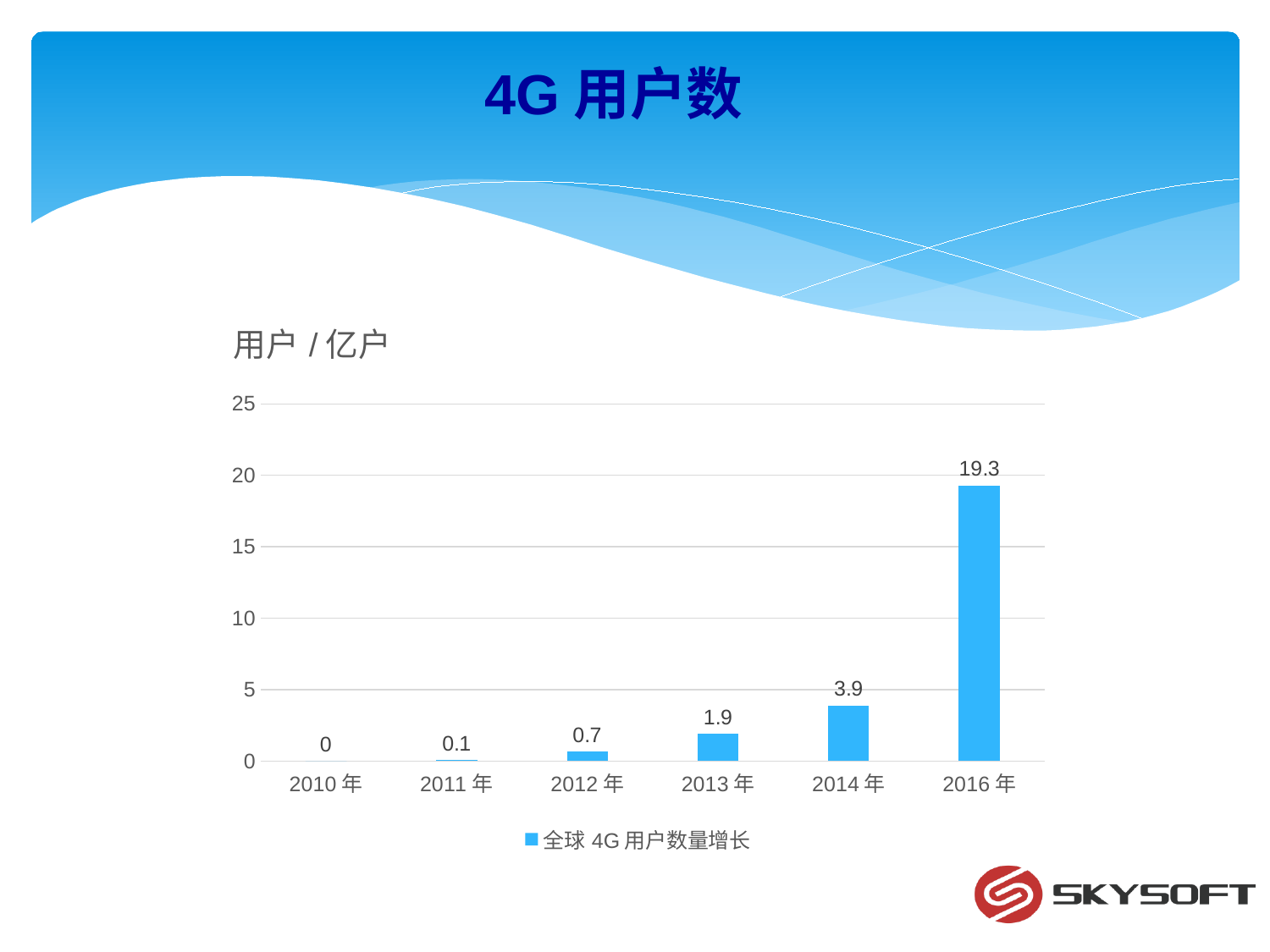

# 4G用户数

### Chart: 用户/亿户

| Category | 全球4G用户数量增长 |
|---|---|
| 2010年 | 0.0 |
| 2011年 | 0.1 |
| 2012年 | 0.7 |
| 2013年 | 1.9 |
| 2014年 | 3.9 |
| 2016年 | 19.3 |